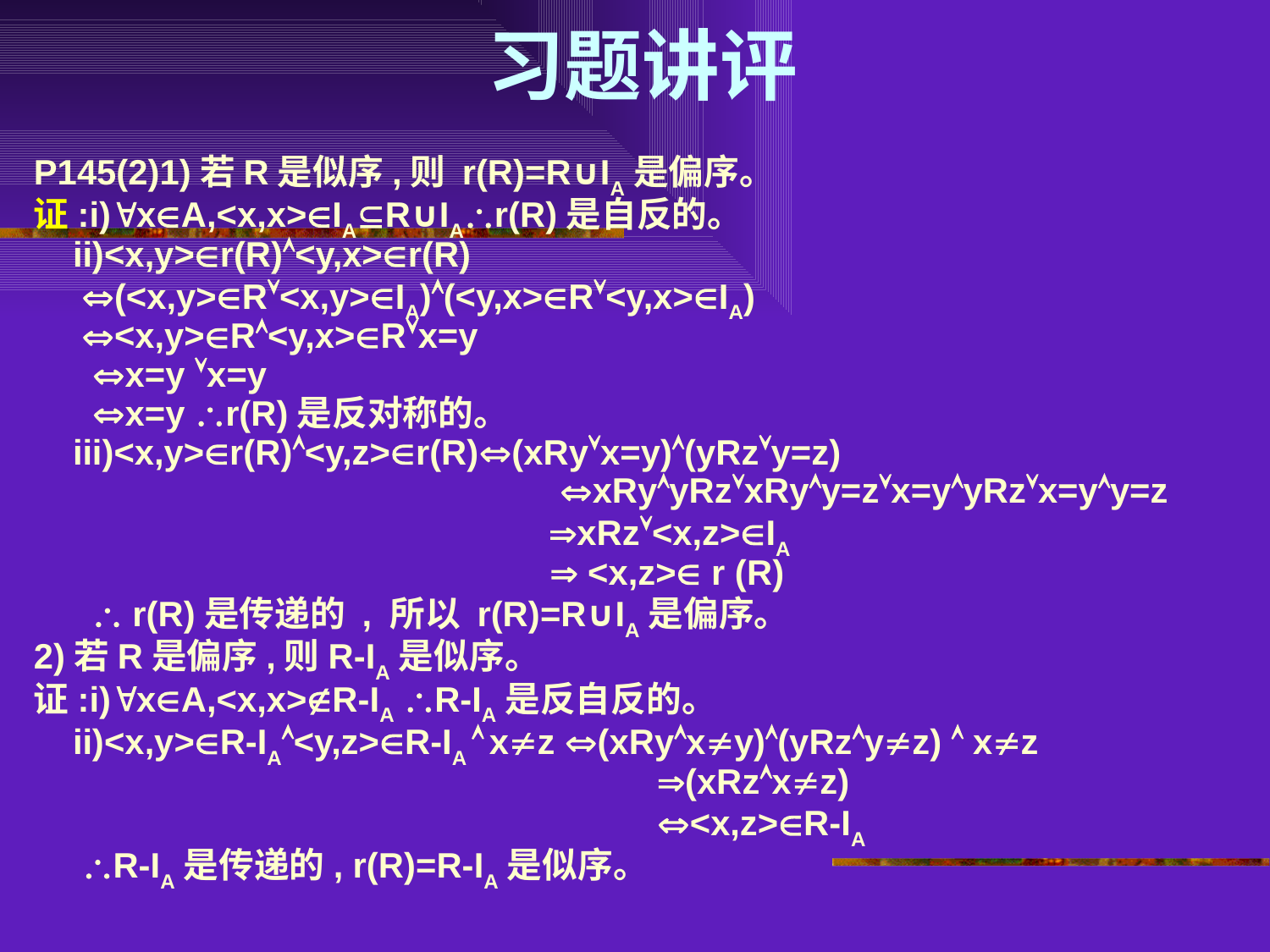

# 习题讲评
P145(2)1)若R是似序,则 r(R)=R∪IA是偏序。
证:i)∀x∈A,<x,x>∈IA⊆R∪IA∴r(R)是自反的。
    ii)<x,y>∈r(R)∧<y,x>∈r(R)
	⇔(<x,y>∈R∨<x,y>∈IA)∧(<y,x>∈R∨<y,x>∈IA)
	⇔<x,y>∈R∧<y,x>∈R∨x=y
      ⇔x=y ∨x=y
      ⇔x=y ∴r(R)是反对称的。
    iii)<x,y>∈r(R)∧<y,z>∈r(R)⇔(xRy∨x=y)∧(yRz∨y=z)
                                                      ⇔xRy∧yRz∨xRy∧y=z∨x=y∧yRz∨x=y∧y=z
	                                                ⇒xRz∨<x,z>∈IA
                                                     ⇒ <x,z>∈ r (R)
      ∴ r(R)是传递的 , 所以 r(R)=R∪IA是偏序。
2)若R是偏序,则R-IA是似序。
证:i)∀x∈A,<x,x>∉R-IA ∴R-IA是反自反的。
    ii)<x,y>∈R-IA∧<y,z>∈R-IA ∧ x≠z ⇔(xRy∧x≠y)∧(yRz∧y≠z) ∧ x≠z
                                                                ⇒(xRz∧x≠z)
                                                                ⇔<x,z>∈R-IA
     ∴R-IA是传递的, r(R)=R-IA是似序。